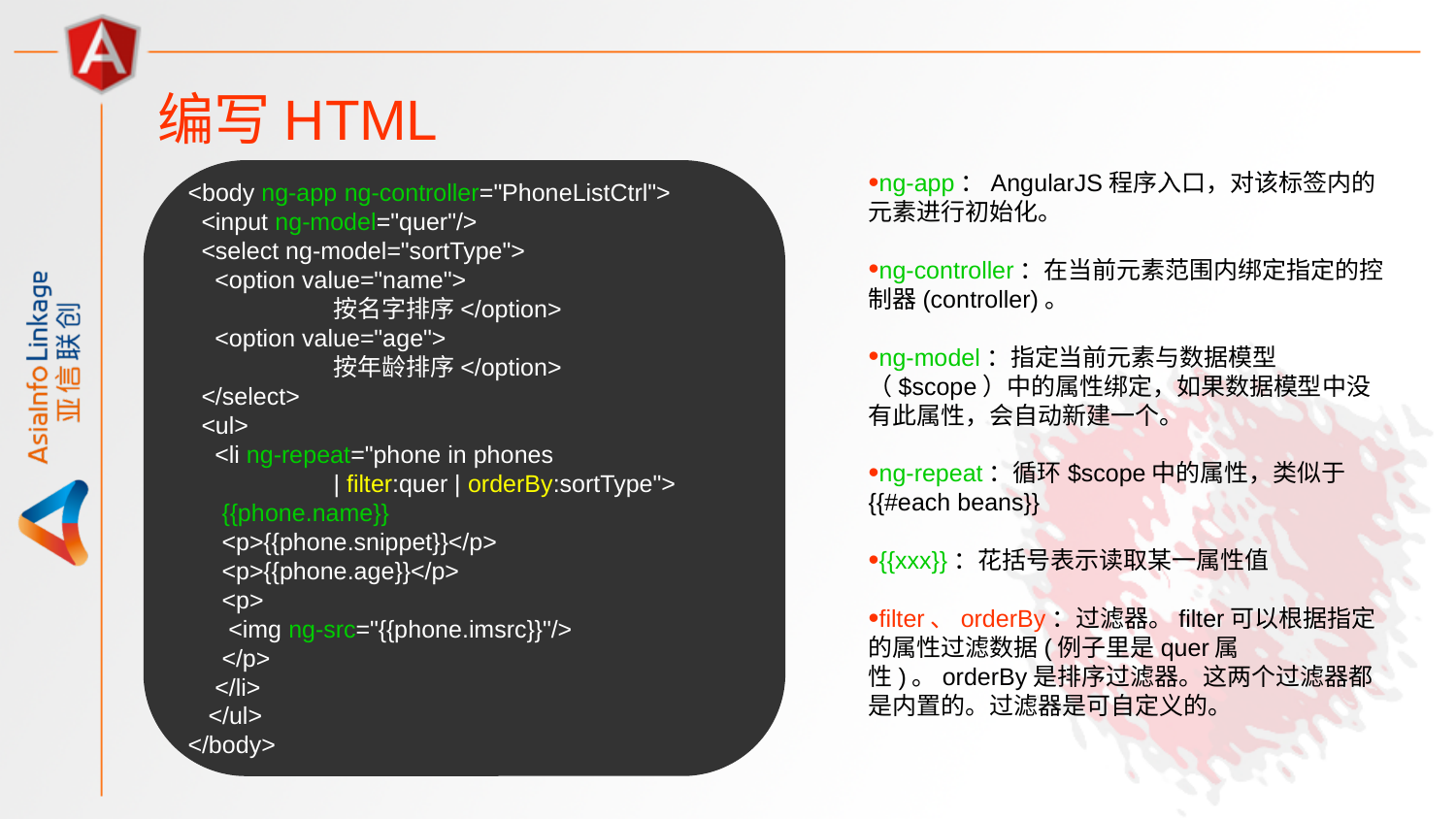

编写HTML
<body ng-app ng-controller="PhoneListCtrl">
  <input ng-model="quer"/>
  <select ng-model="sortType">
    <option value="name">
	按名字排序</option>
    <option value="age">
	按年龄排序</option>
  </select>
  <ul>
    <li ng-repeat="phone in phones
	| filter:quer | orderBy:sortType">
     {{phone.name}}
     <p>{{phone.snippet}}</p>
     <p>{{phone.age}}</p>
     <p>
      <img ng-src="{{phone.imsrc}}"/>
     </p>
    </li>
   </ul>
</body>
ng-app：AngularJS程序入口，对该标签内的元素进行初始化。

ng-controller：在当前元素范围内绑定指定的控制器(controller)。

ng-model：指定当前元素与数据模型（$scope）中的属性绑定，如果数据模型中没有此属性，会自动新建一个。

ng-repeat：循环$scope中的属性，类似于{{#each beans}}

{{xxx}}：花括号表示读取某一属性值

filter、orderBy：过滤器。filter可以根据指定的属性过滤数据(例子里是quer属性)。orderBy是排序过滤器。这两个过滤器都是内置的。过滤器是可自定义的。